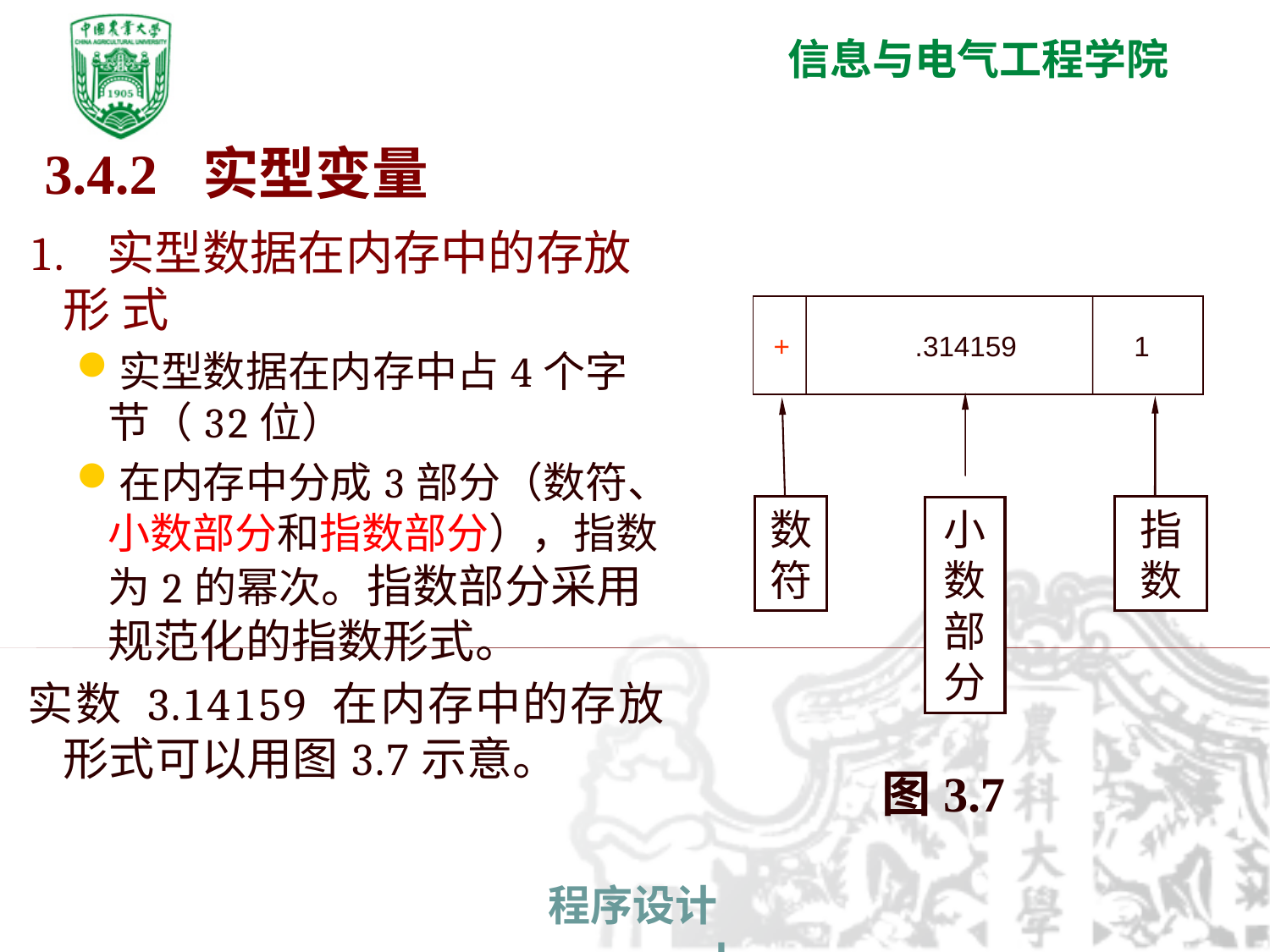

3.4.2  实型变量
1.   实型数据在内存中的存放形 式
实型数据在内存中占4个字节（32位）
在内存中分成3部分（数符、小数部分和指数部分），指数为2的幂次。指数部分采用规范化的指数形式。
实数 3.14159 在内存中的存放形式可以用图3.7示意。
 +                .314159               1

数符
小数部分
指数
图3.7